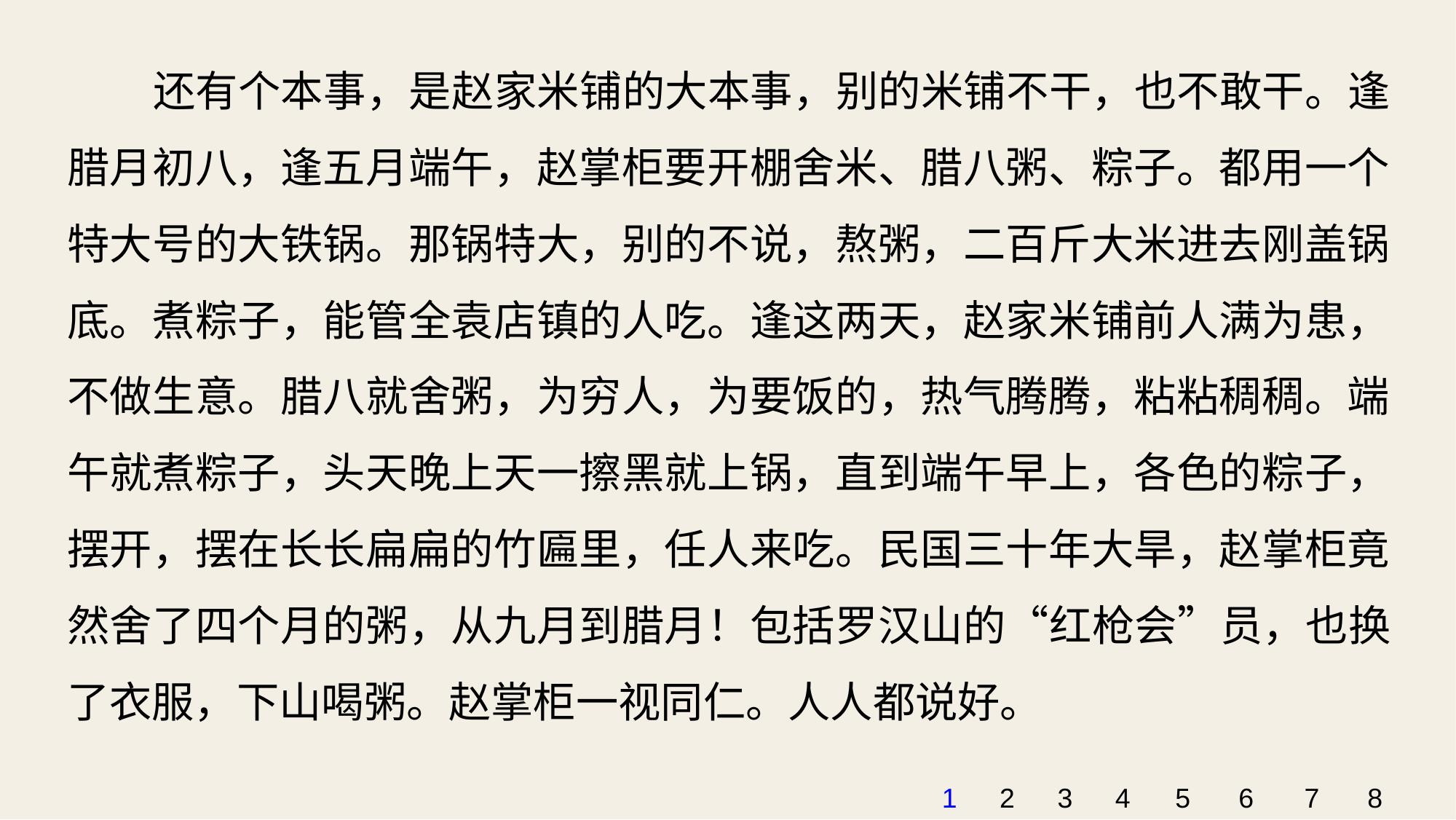

还有个本事，是赵家米铺的大本事，别的米铺不干，也不敢干。逢腊月初八，逢五月端午，赵掌柜要开棚舍米、腊八粥、粽子。都用一个特大号的大铁锅。那锅特大，别的不说，熬粥，二百斤大米进去刚盖锅底。煮粽子，能管全袁店镇的人吃。逢这两天，赵家米铺前人满为患，不做生意。腊八就舍粥，为穷人，为要饭的，热气腾腾，粘粘稠稠。端午就煮粽子，头天晚上天一擦黑就上锅，直到端午早上，各色的粽子，摆开，摆在长长扁扁的竹匾里，任人来吃。民国三十年大旱，赵掌柜竟然舍了四个月的粥，从九月到腊月！包括罗汉山的“红枪会”员，也换了衣服，下山喝粥。赵掌柜一视同仁。人人都说好。
1
2
3
4
5
6
7
8